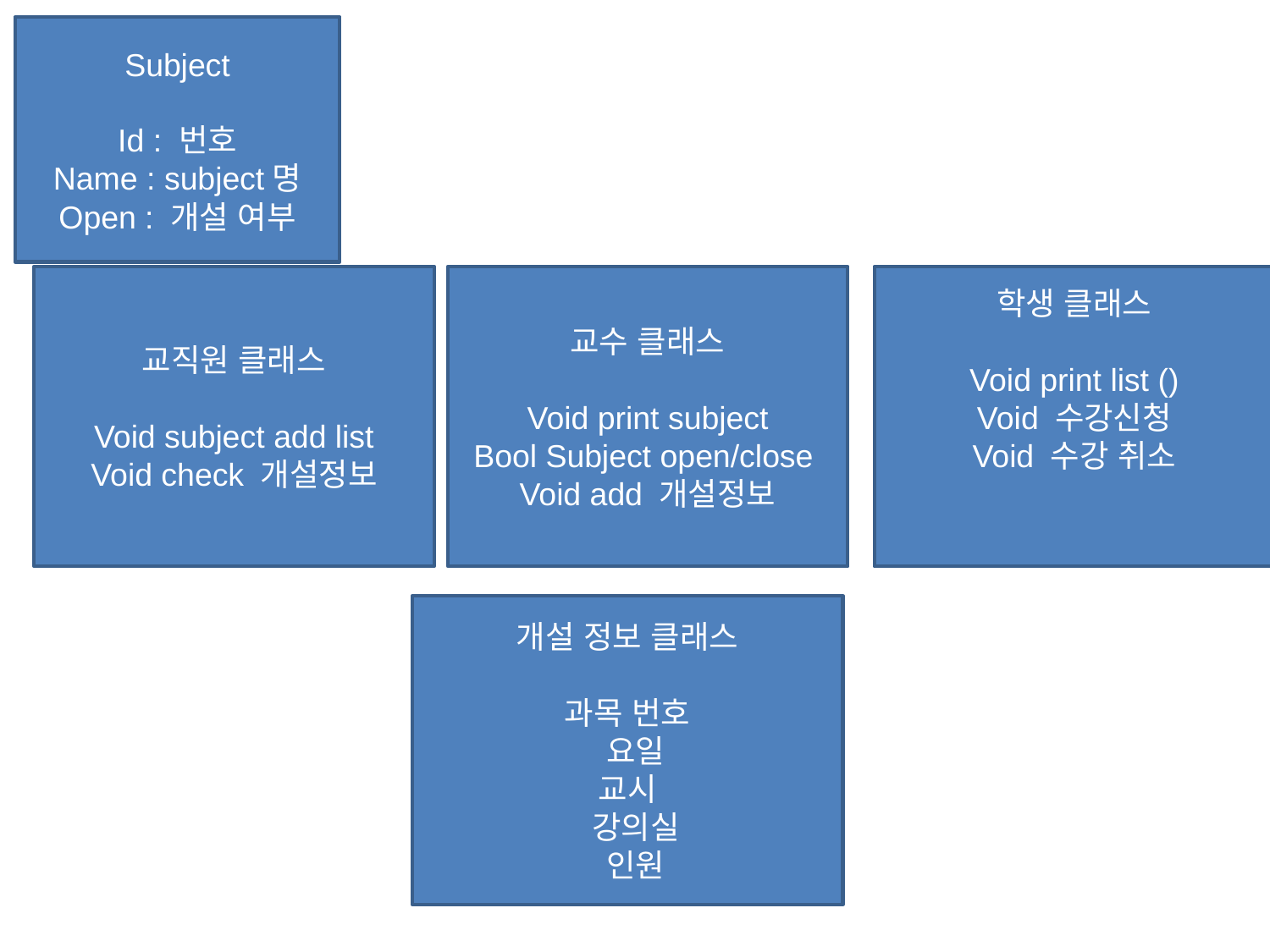

Subject

Id : 번호
Name : subject명
Open : 개설 여부
교직원 클래스

Void subject add list
Void check 개설정보
교수 클래스

Void print subject
Bool Subject open/close
Void add 개설정보
학생 클래스

Void print list ()
Void 수강신청
Void 수강 취소

개설 정보 클래스

과목 번호
 요일
교시
 강의실
 인원